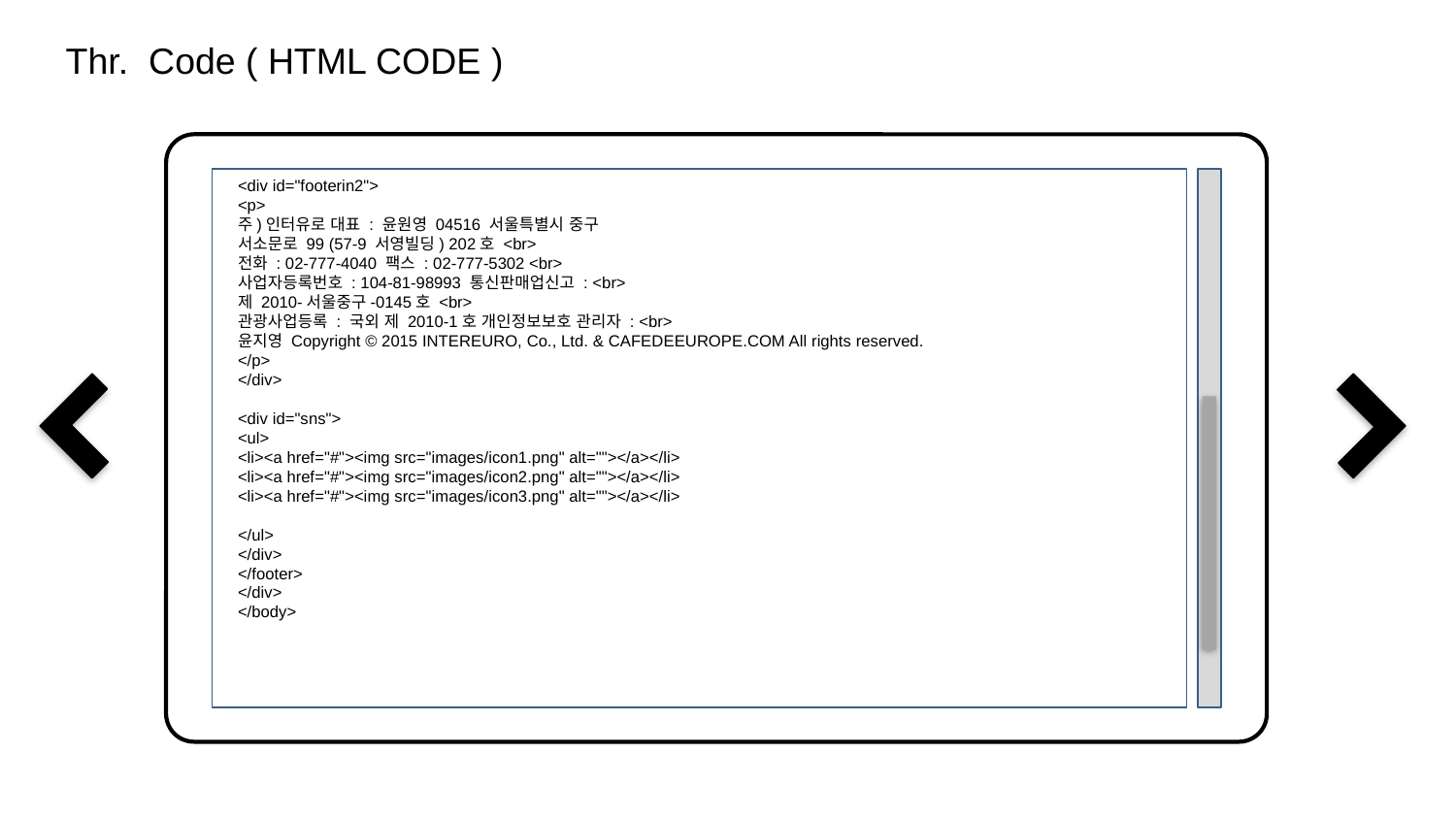

Thr.  Code ( HTML CODE )

<div id="footerin2">
<p>
주)인터유로 대표 : 윤원영 04516 서울특별시 중구
서소문로 99 (57-9 서영빌딩) 202호 <br>
전화 : 02-777-4040 팩스 : 02-777-5302 <br>
사업자등록번호 : 104-81-98993 통신판매업신고 : <br>
제 2010-서울중구-0145호 <br>
관광사업등록 : 국외 제 2010-1호 개인정보보호 관리자 : <br>
윤지영 Copyright © 2015 INTEREURO, Co., Ltd. & CAFEDEEUROPE.COM All rights reserved.
</p>
</div>
<div id="sns">
<ul>
<li><a href="#"><img src="images/icon1.png" alt=""></a></li>
<li><a href="#"><img src="images/icon2.png" alt=""></a></li>
<li><a href="#"><img src="images/icon3.png" alt=""></a></li>
</ul>
</div>
</footer>
</div>
</body>